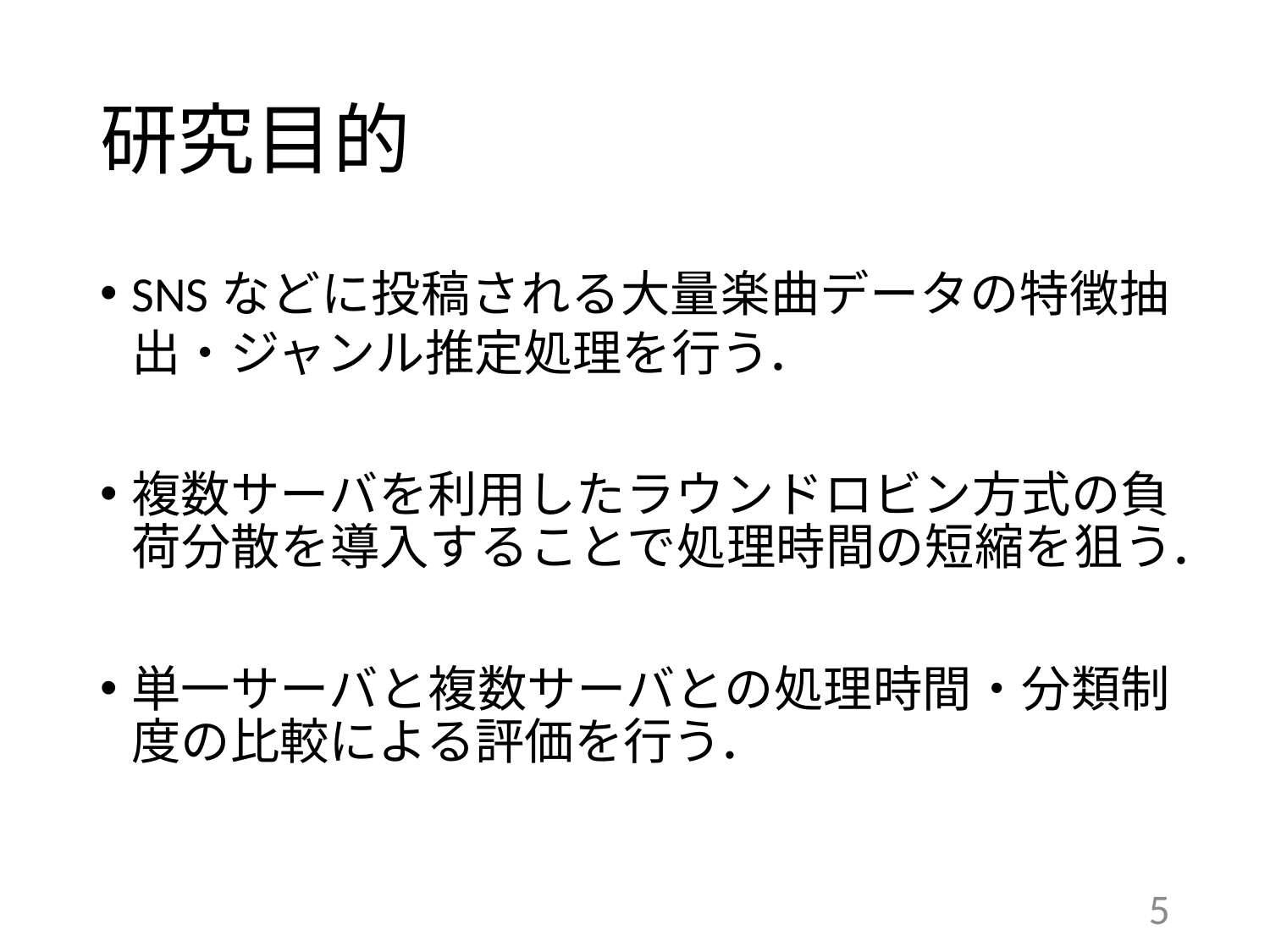

# 研究目的
SNSなどに投稿される大量楽曲データの特徴抽出・ジャンル推定処理を行う．

複数サーバを利用したラウンドロビン方式の負荷分散を導入することで処理時間の短縮を狙う．

単一サーバと複数サーバとの処理時間・分類制度の比較による評価を行う．
5